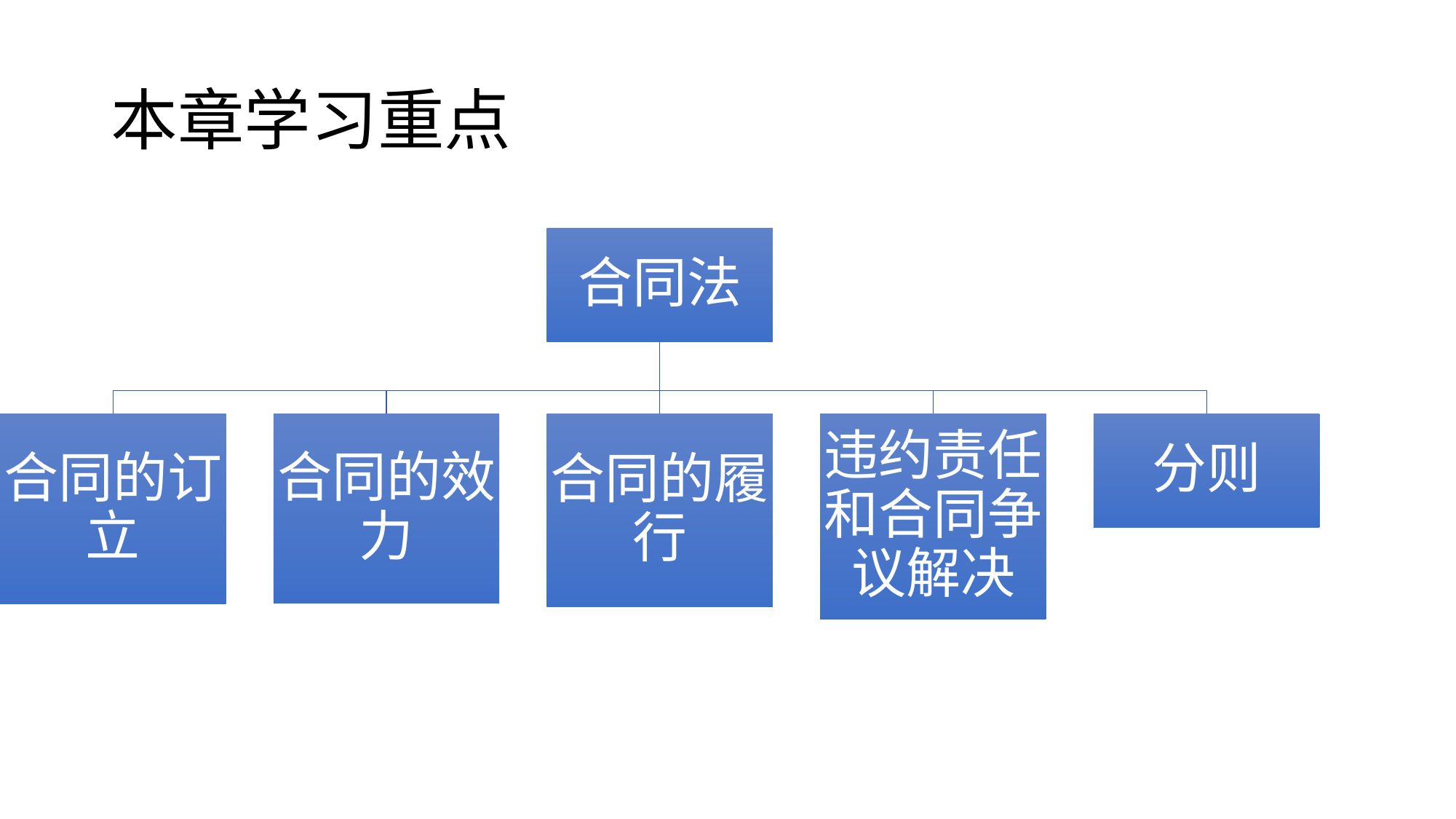

# 本章学习重点
合同法
合同的订立
合同的效力
合同的履行
违约责任和合同争议解决
分则